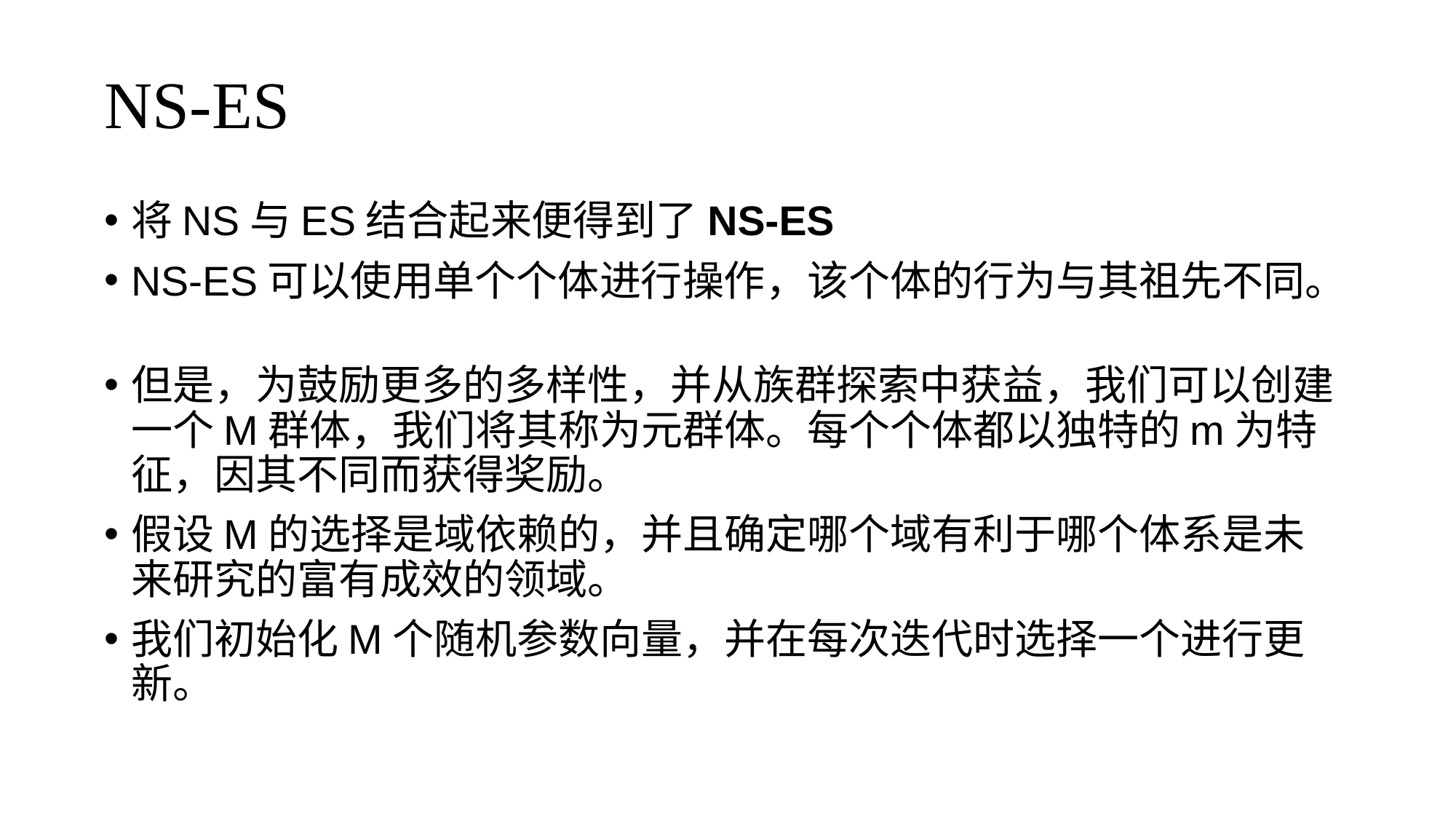

NS-ES
将NS与ES结合起来便得到了NS-ES
NS-ES可以使用单个个体进行操作，该个体的行为与其祖先不同。
但是，为鼓励更多的多样性，并从族群探索中获益，我们可以创建一个M群体，我们将其称为元群体。每个个体都以独特的m为特征，因其不同而获得奖励。
假设M的选择是域依赖的，并且确定哪个域有利于哪个体系是未来研究的富有成效的领域。
我们初始化M个随机参数向量，并在每次迭代时选择一个进行更新。